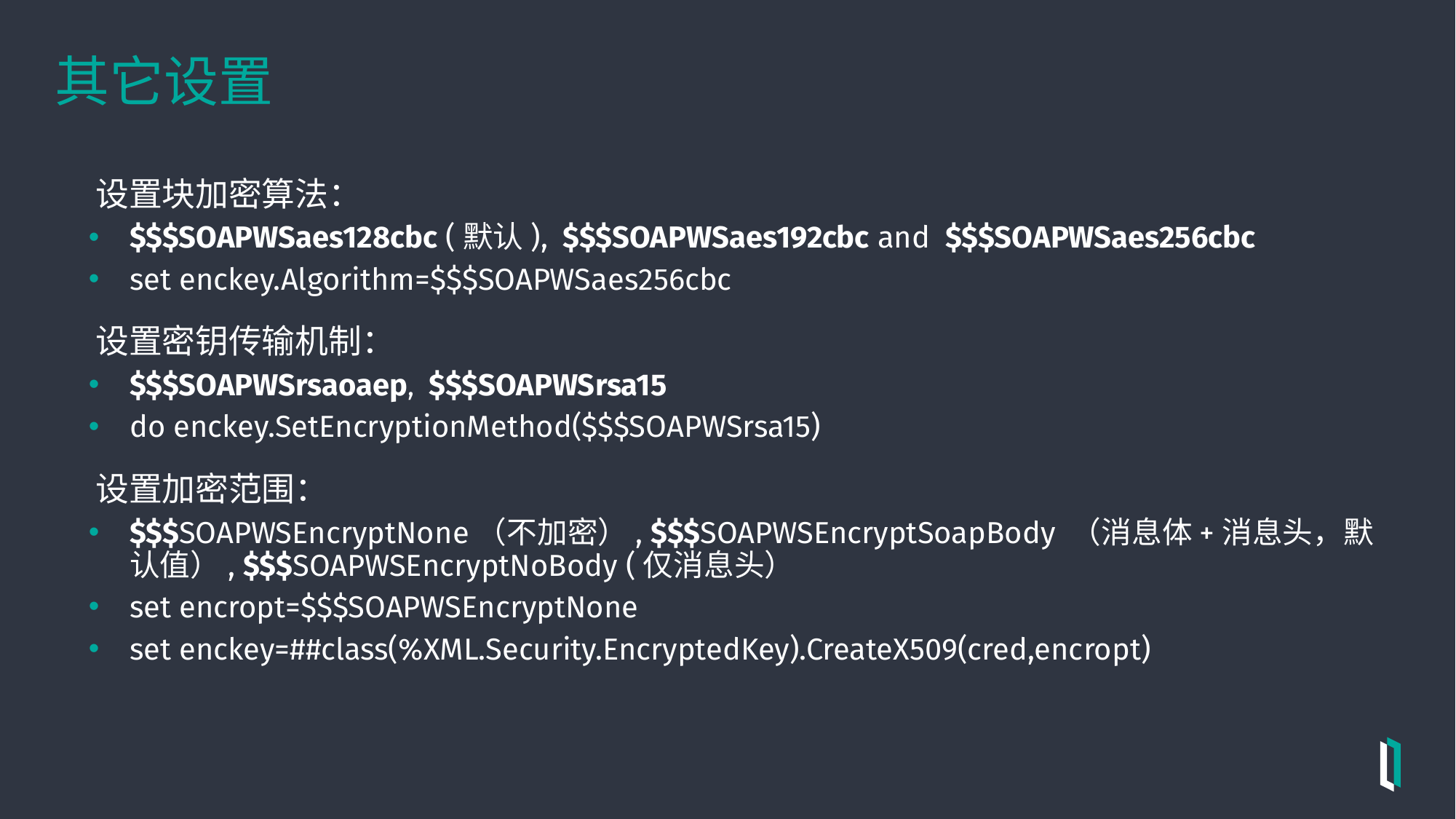

# 其它设置
设置块加密算法：
$$$SOAPWSaes128cbc (默认),  $$$SOAPWSaes192cbc and  $$$SOAPWSaes256cbc
set enckey.Algorithm=$$$SOAPWSaes256cbc
设置密钥传输机制：
$$$SOAPWSrsaoaep,  $$$SOAPWSrsa15
do enckey.SetEncryptionMethod($$$SOAPWSrsa15)
设置加密范围：
$$$SOAPWSEncryptNone（不加密）, $$$SOAPWSEncryptSoapBody （消息体+消息头，默认值）, $$$SOAPWSEncryptNoBody (仅消息头）
set encropt=$$$SOAPWSEncryptNone
set enckey=##class(%XML.Security.EncryptedKey).CreateX509(cred,encropt)